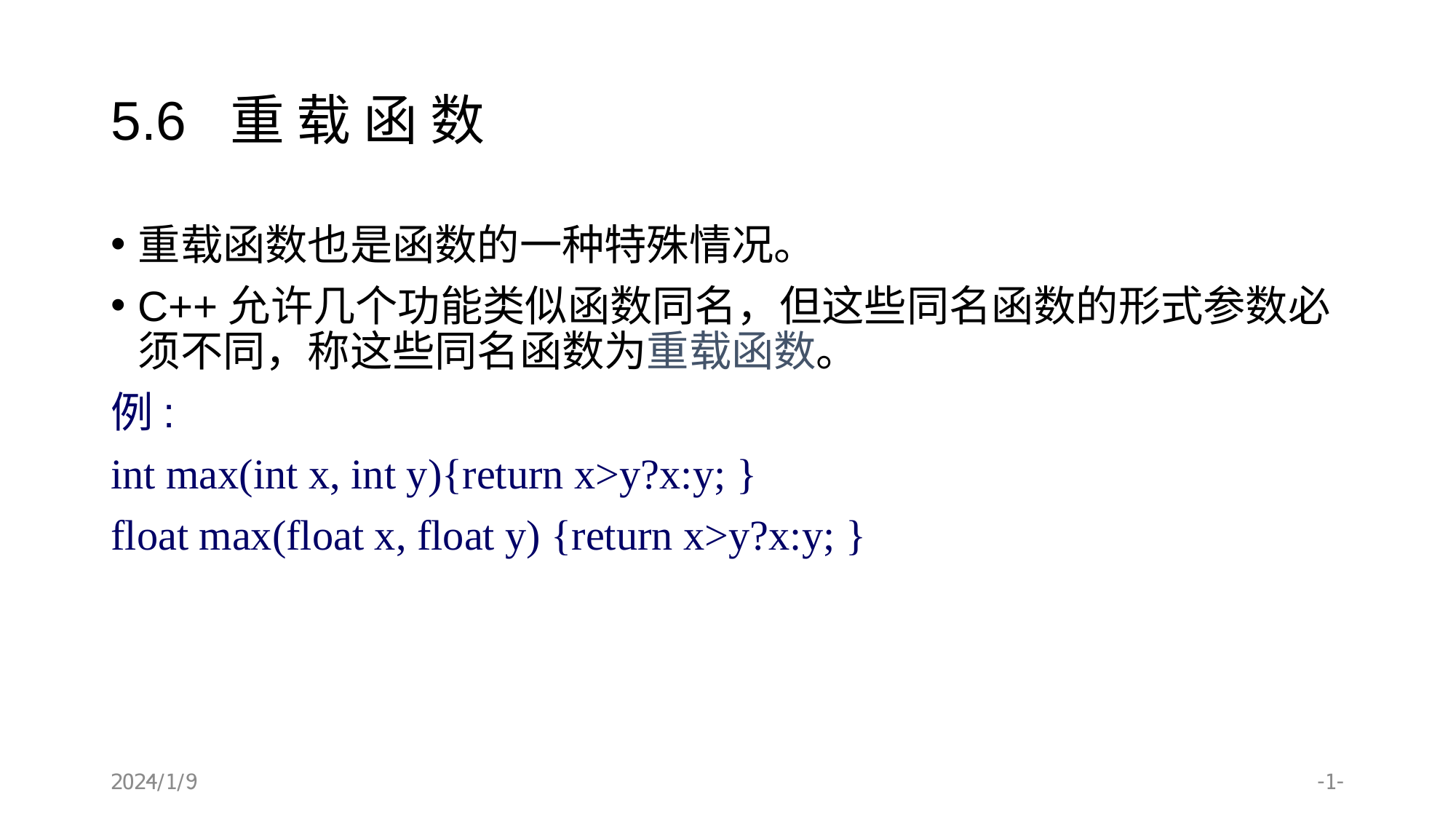

# 5.6  重 载 函 数
重载函数也是函数的一种特殊情况。
C++允许几个功能类似函数同名，但这些同名函数的形式参数必须不同，称这些同名函数为重载函数。
例:
int max(int x, int y){return x>y?x:y; }
float max(float x, float y) {return x>y?x:y; }

2024/1/9
-1-